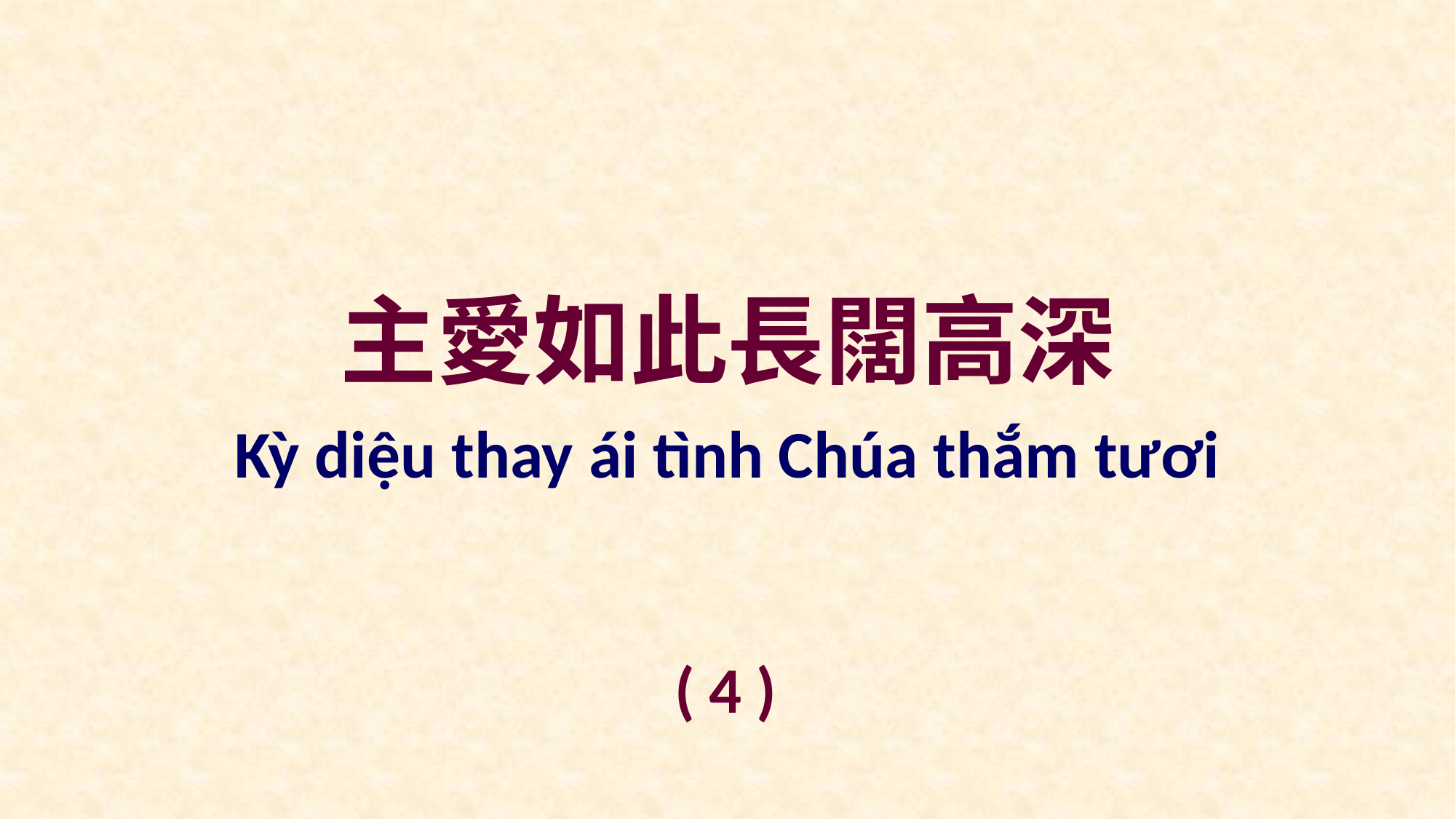

主愛如此長闊高深
Kỳ diệu thay ái tình Chúa thắm tươi
( 4 )